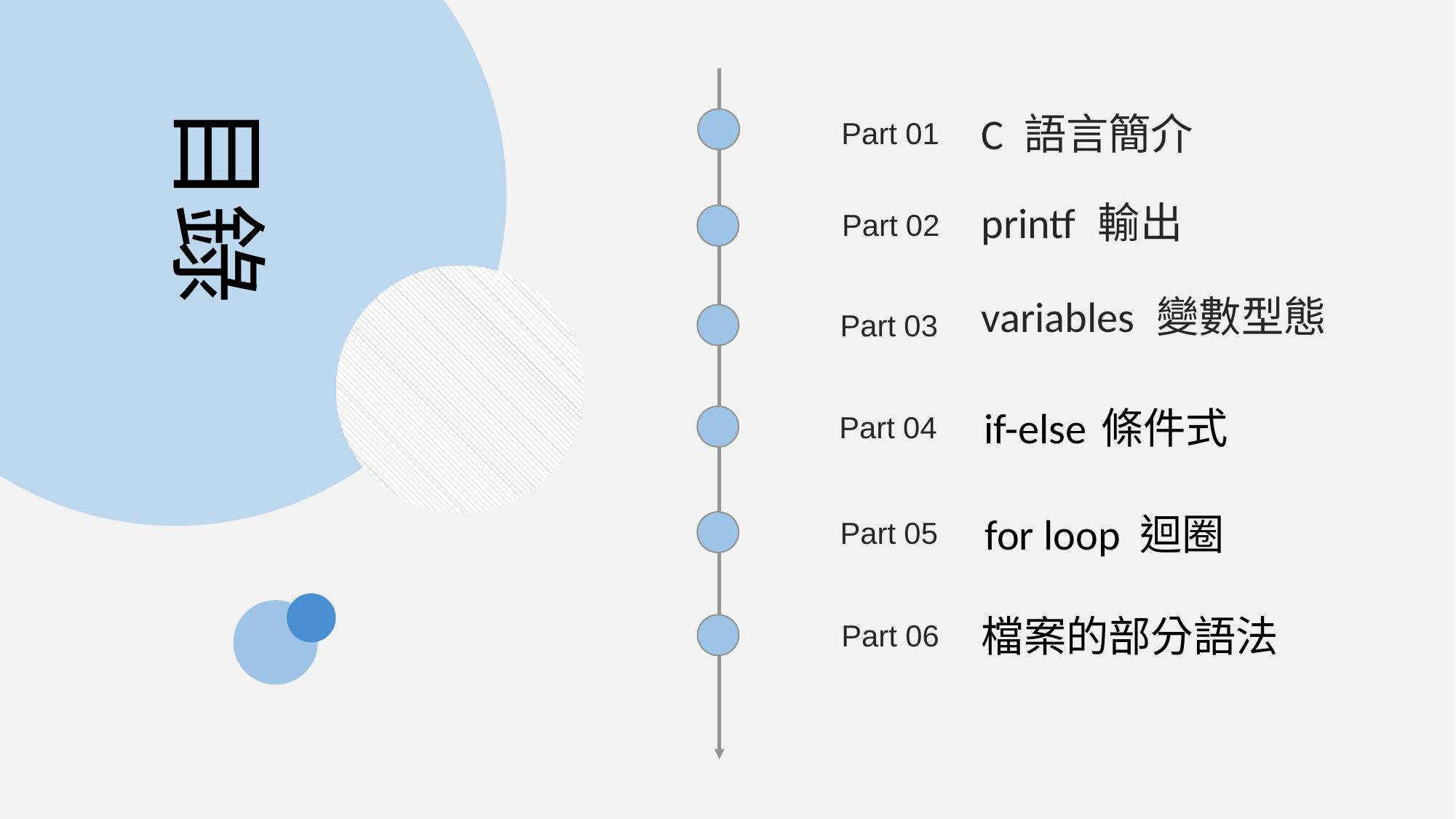

目錄
C 語言簡介
Part 01
printf 輸出
Part 02

variables 變數型態
Part 03
if-else 條件式
Part 04
for loop 迴圈
Part 05

檔案的部分語法
Part 06